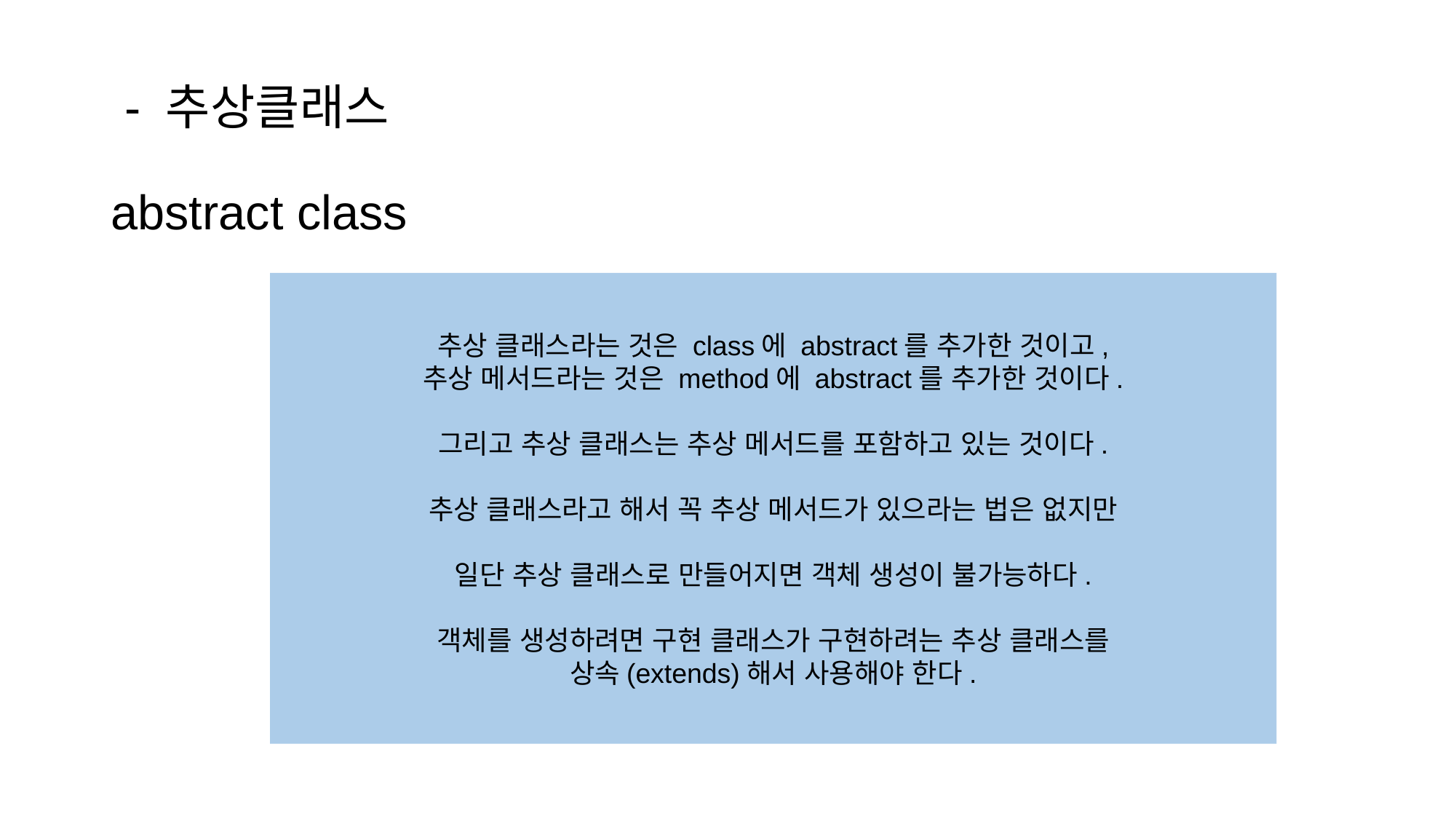

# - 추상클래스 abstract class
추상 클래스라는 것은 class에 abstract를 추가한 것이고,
추상 메서드라는 것은 method에 abstract를 추가한 것이다.

그리고 추상 클래스는 추상 메서드를 포함하고 있는 것이다.

추상 클래스라고 해서 꼭 추상 메서드가 있으라는 법은 없지만

일단 추상 클래스로 만들어지면 객체 생성이 불가능하다.

객체를 생성하려면 구현 클래스가 구현하려는 추상 클래스를
상속(extends)해서 사용해야 한다.